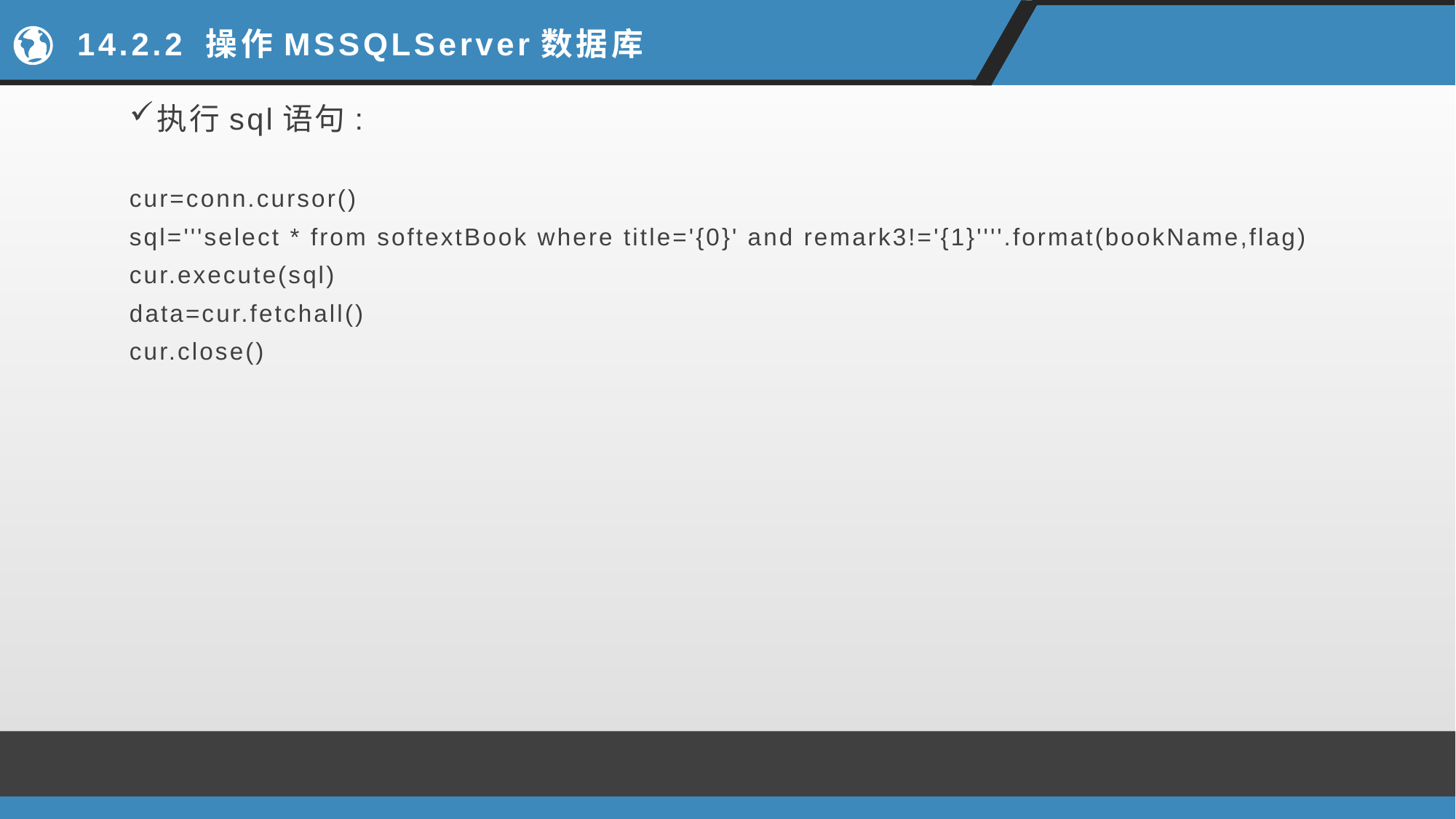

# 14.2.2 操作MSSQLServer数据库

执行sql语句:

cur=conn.cursor()
sql='''select * from softextBook where title='{0}' and remark3!='{1}''''.format(bookName,flag)
cur.execute(sql)
data=cur.fetchall()
cur.close()